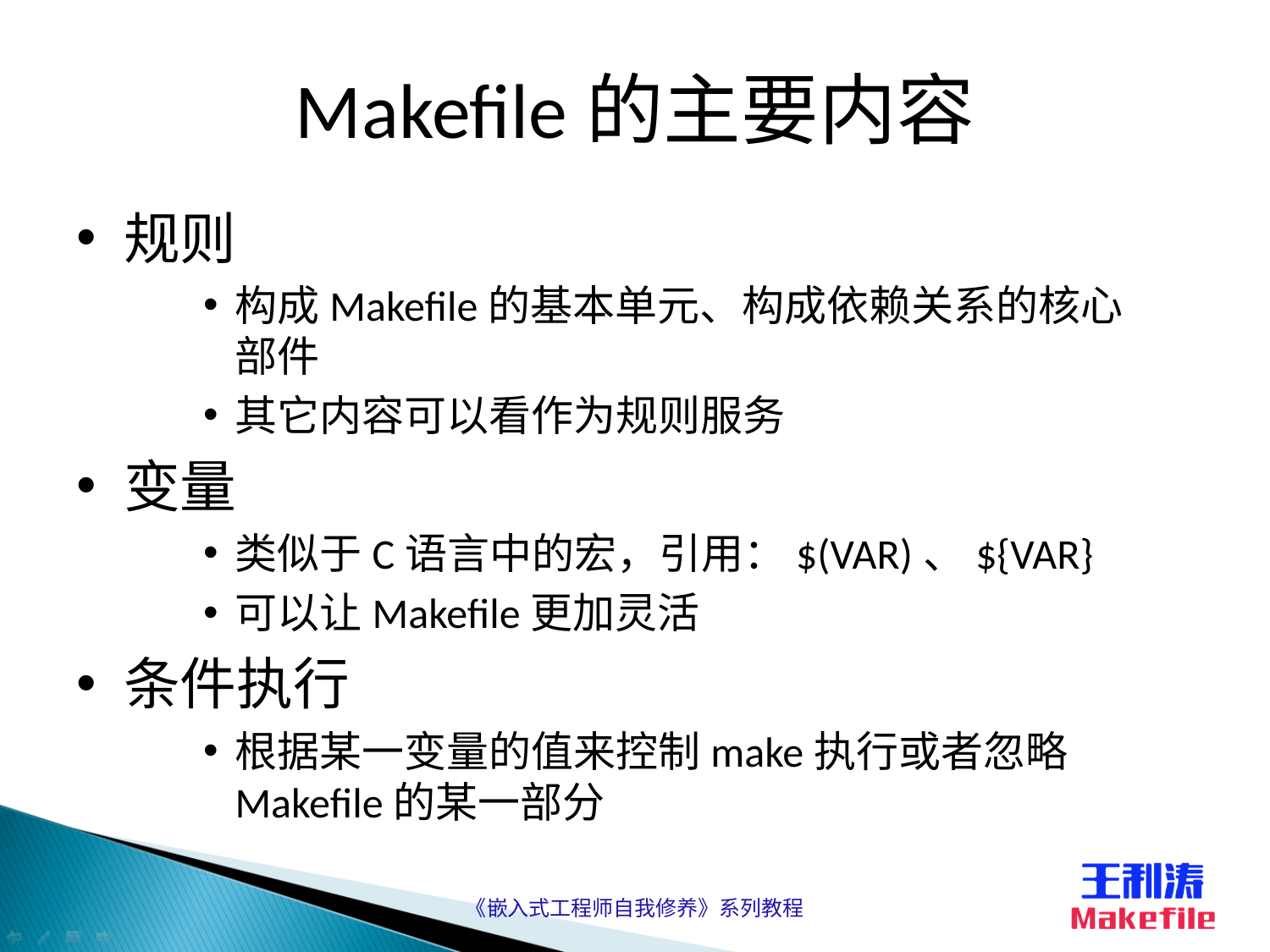

# Makefile的主要内容
规则
构成Makefile的基本单元、构成依赖关系的核心部件
其它内容可以看作为规则服务
变量
类似于C语言中的宏，引用：$(VAR)、${VAR}
可以让Makefile更加灵活
条件执行
根据某一变量的值来控制make执行或者忽略Makefile的某一部分

《嵌入式工程师自我修养》系列教程